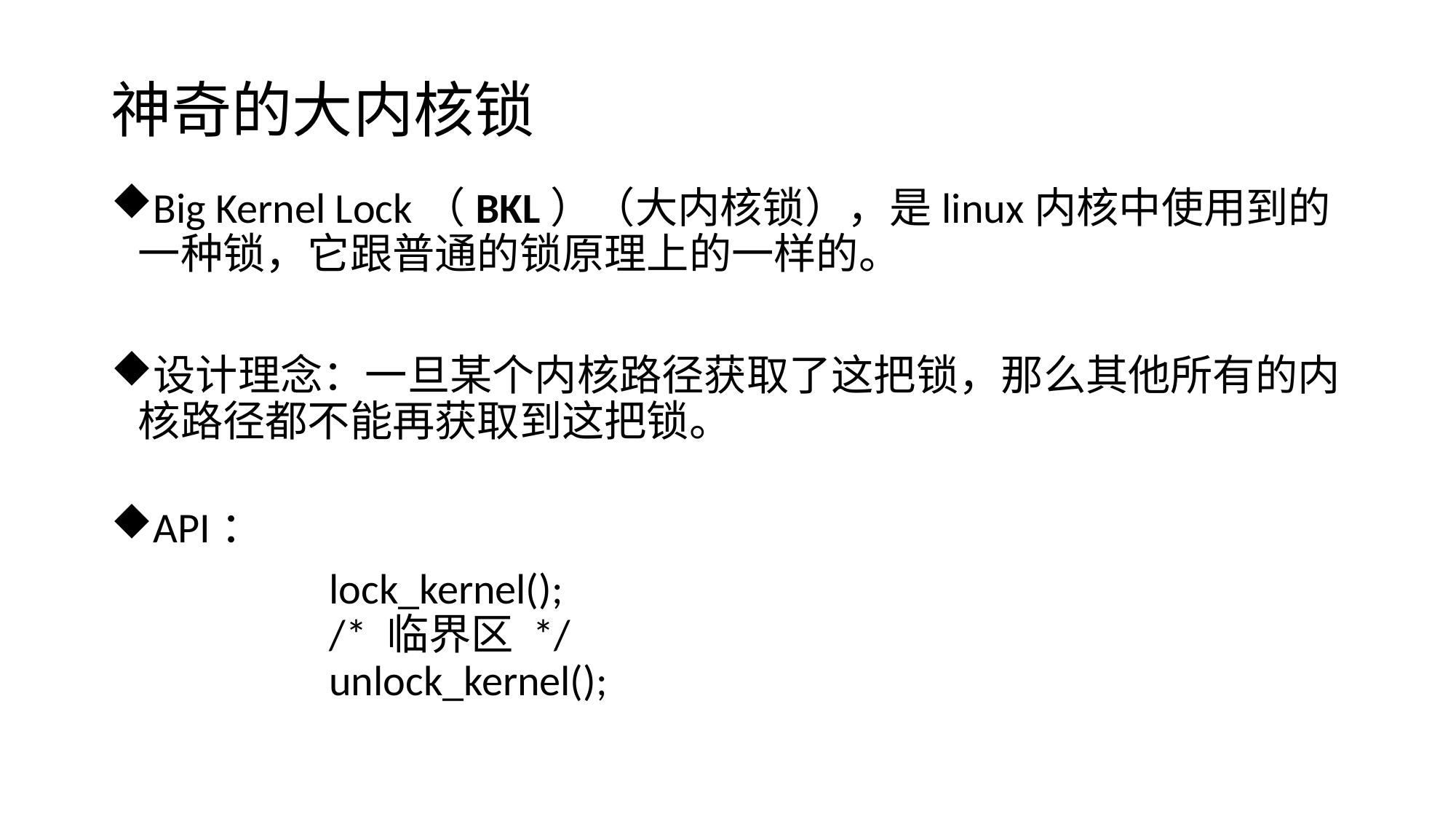

# 神奇的大内核锁
Big Kernel Lock（BKL）（大内核锁），是linux内核中使用到的一种锁，它跟普通的锁原理上的一样的。

设计理念：一旦某个内核路径获取了这把锁，那么其他所有的内核路径都不能再获取到这把锁。
API：
		lock_kernel();
		/* 临界区 */
		unlock_kernel();